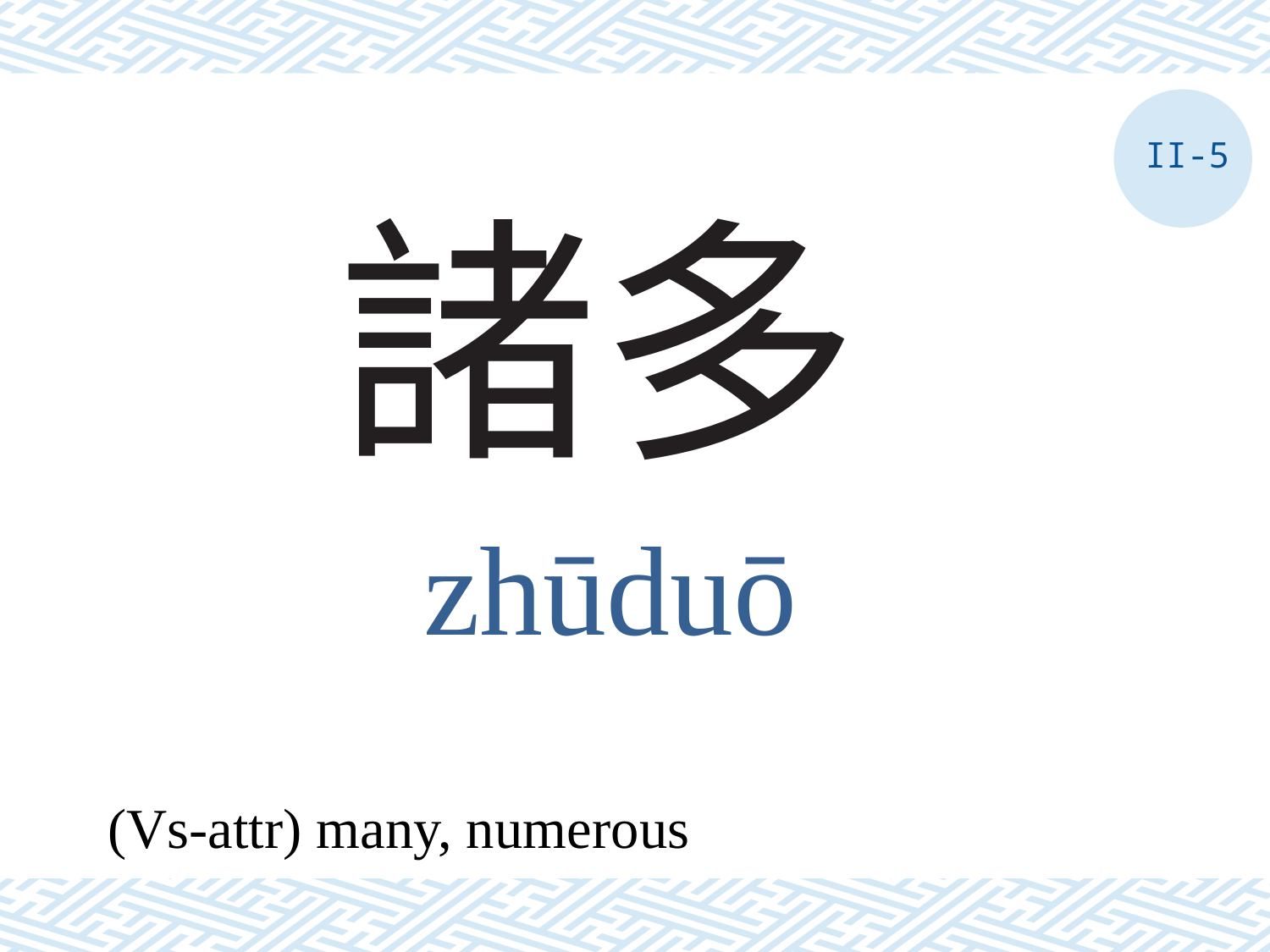

II-5

# 諸多
zhūduō
(Vs-attr) many, numerous